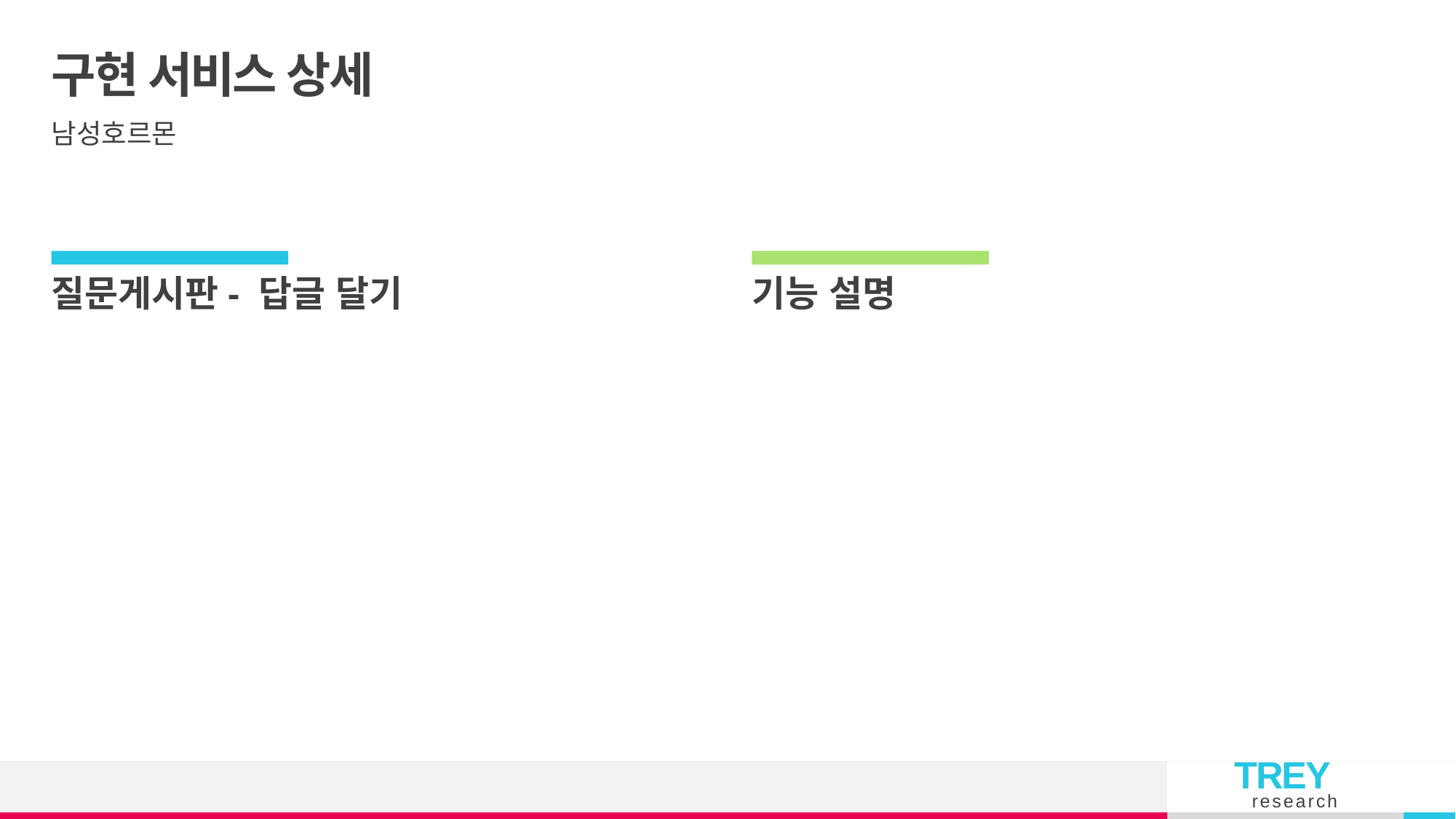

# 구현 서비스 상세
남성호르몬
질문게시판- 답글 달기
기능 설명